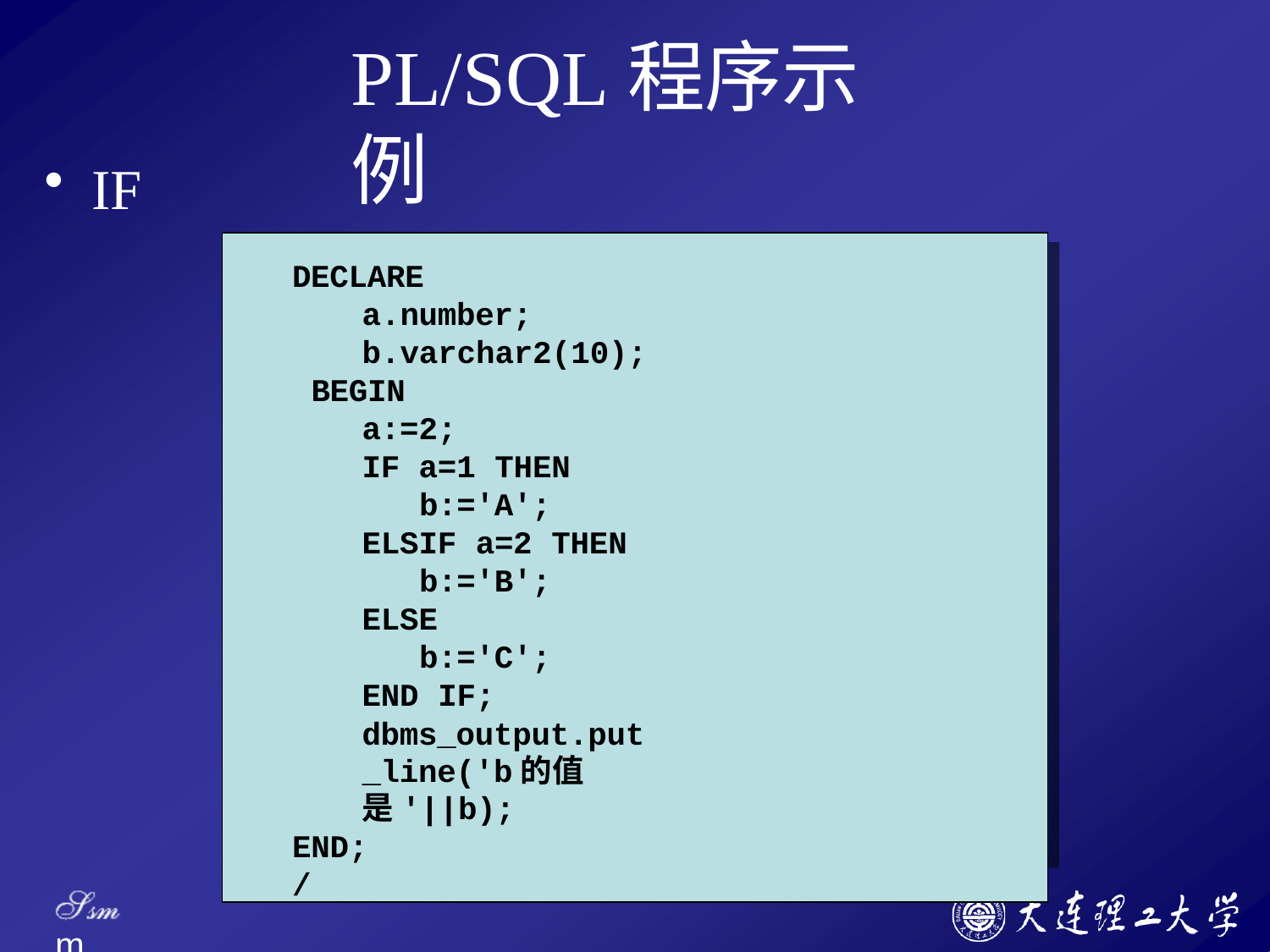

# PL/SQL程序示例
IF
DECLARE
number;
varchar2(10);  BEGIN
a:=2;
IF a=1 THEN
b:='A';
ELSIF a=2 THEN
b:='B';
ELSE
b:='C';
END IF;
dbms_output.put_line('b的值是'||b);
END;
/

Ssm